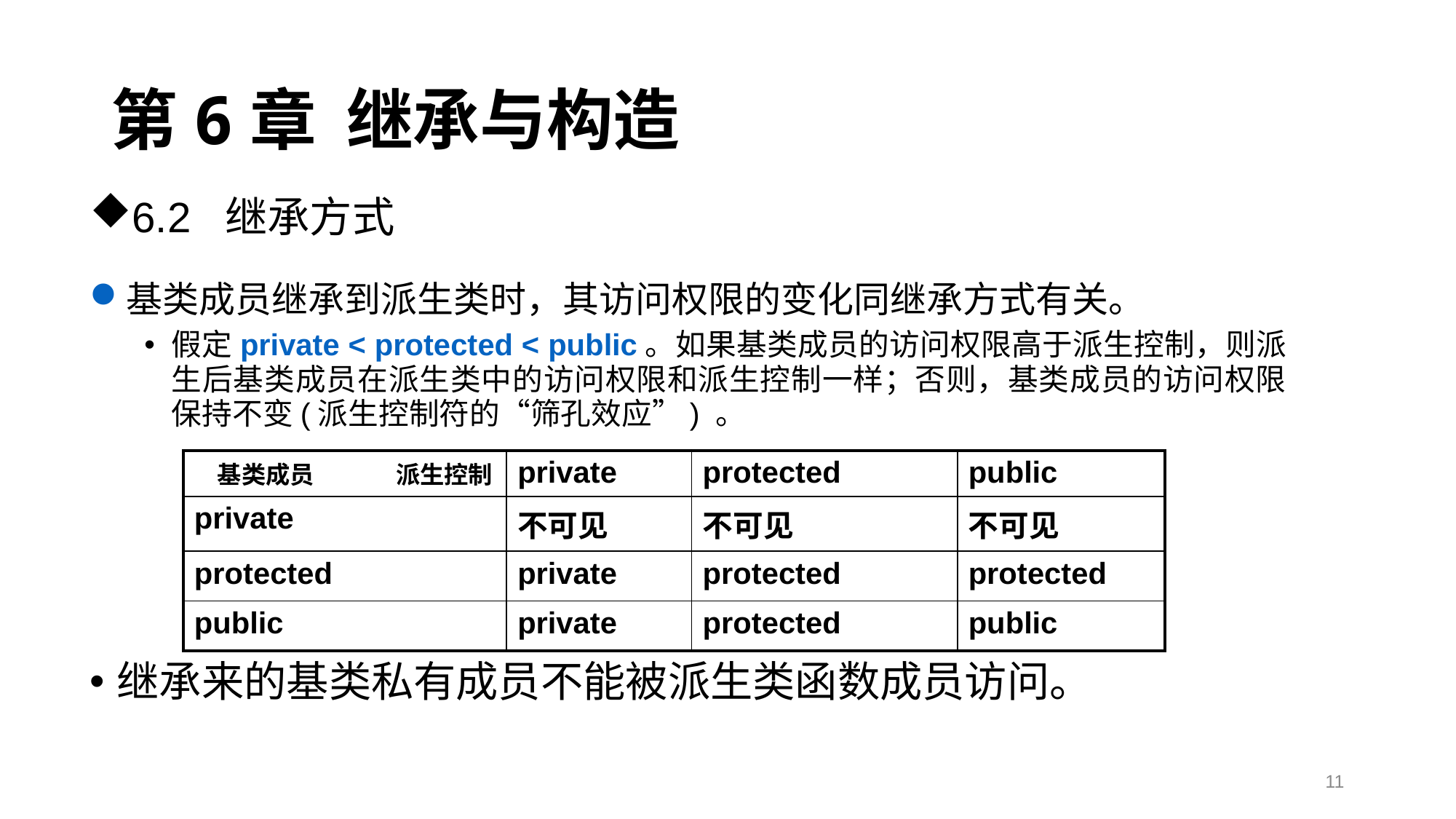

# 第6章  继承与构造
6.2  继承方式
基类成员继承到派生类时，其访问权限的变化同继承方式有关。
假定private < protected < public。如果基类成员的访问权限高于派生控制，则派生后基类成员在派生类中的访问权限和派生控制一样；否则，基类成员的访问权限保持不变(派生控制符的“筛孔效应”) 。

继承来的基类私有成员不能被派生类函数成员访问。
| 基类成员 派生控制 | private | protected | public |
| --- | --- | --- | --- |
| private | 不可见 | 不可见 | 不可见 |
| protected | private | protected | protected |
| public | private | protected | public |
11